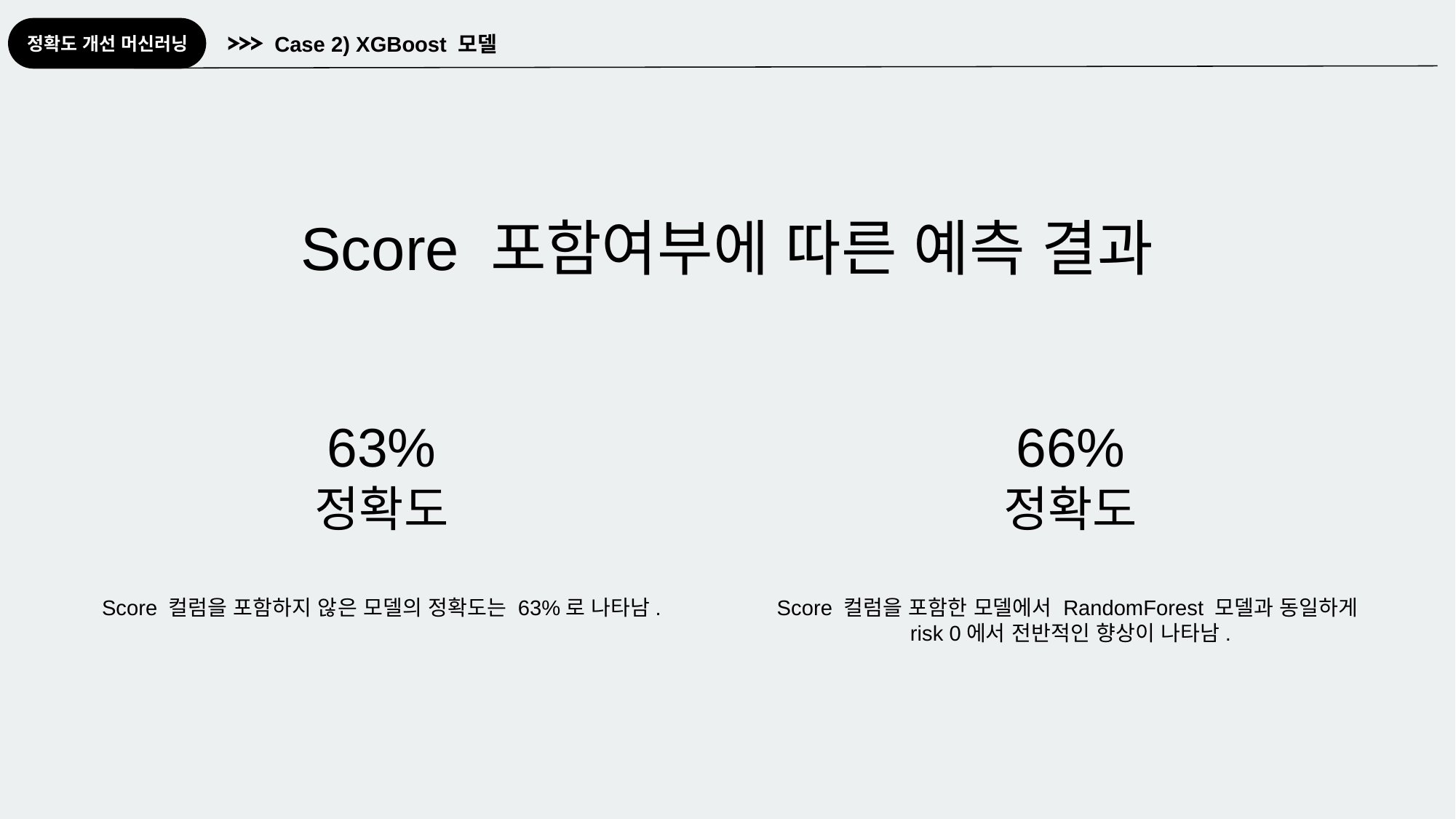

정확도 개선 머신러닝
Case 2) XGBoost 모델

Score 포함여부에 따른 예측 결과
63%
정확도

Score 컬럼을 포함하지 않은 모델의 정확도는 63%로 나타남.
66%
정확도

Score 컬럼을 포함한 모델에서 RandomForest 모델과 동일하게
risk 0에서 전반적인 향상이 나타남.